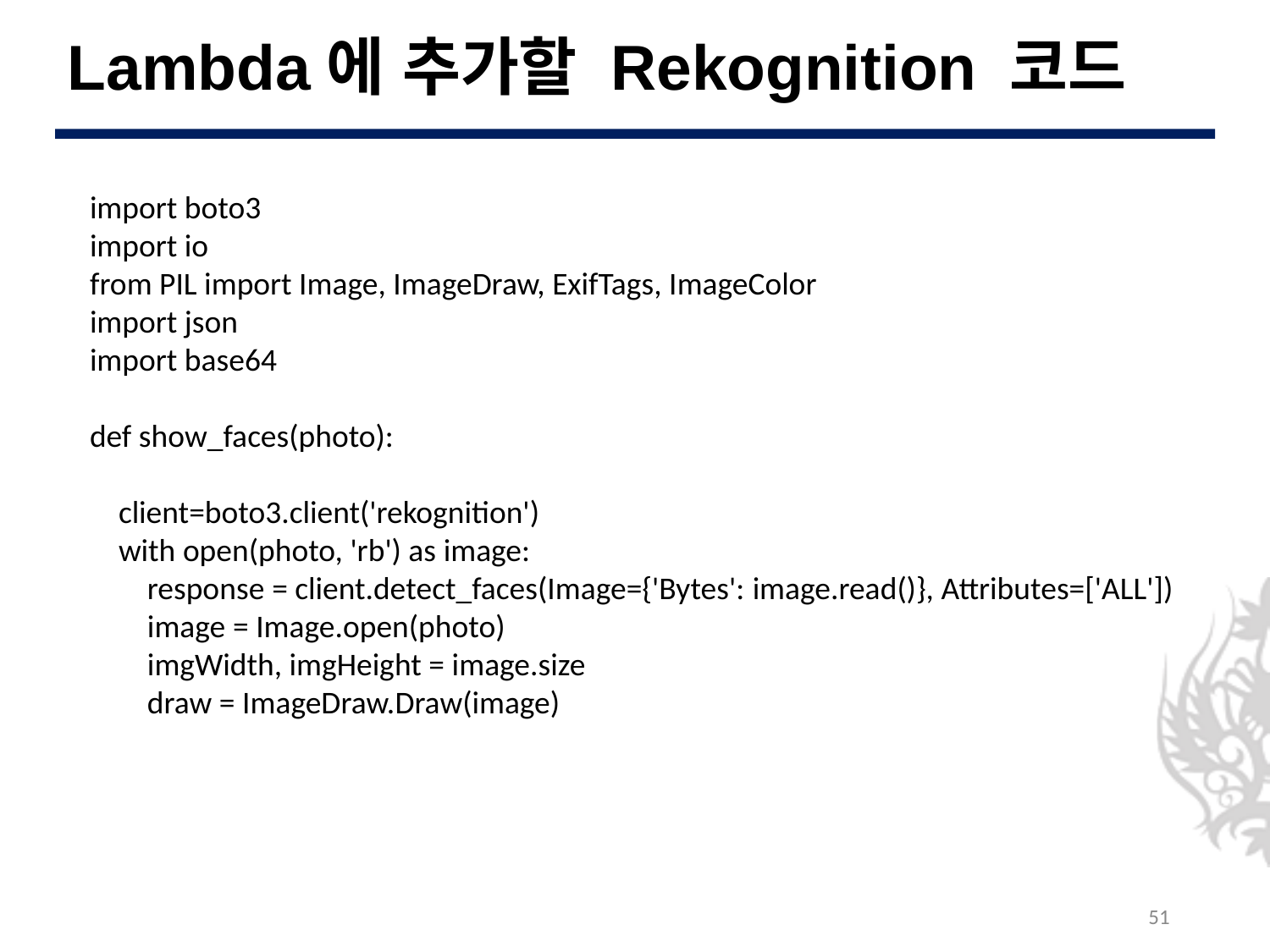

Lambda에 추가할 Rekognition 코드
import boto3
import io
from PIL import Image, ImageDraw, ExifTags, ImageColor
import json
import base64
def show_faces(photo):
    client=boto3.client('rekognition')
    with open(photo, 'rb') as image:
        response = client.detect_faces(Image={'Bytes': image.read()}, Attributes=['ALL'])
        image = Image.open(photo)
        imgWidth, imgHeight = image.size
        draw = ImageDraw.Draw(image)

51